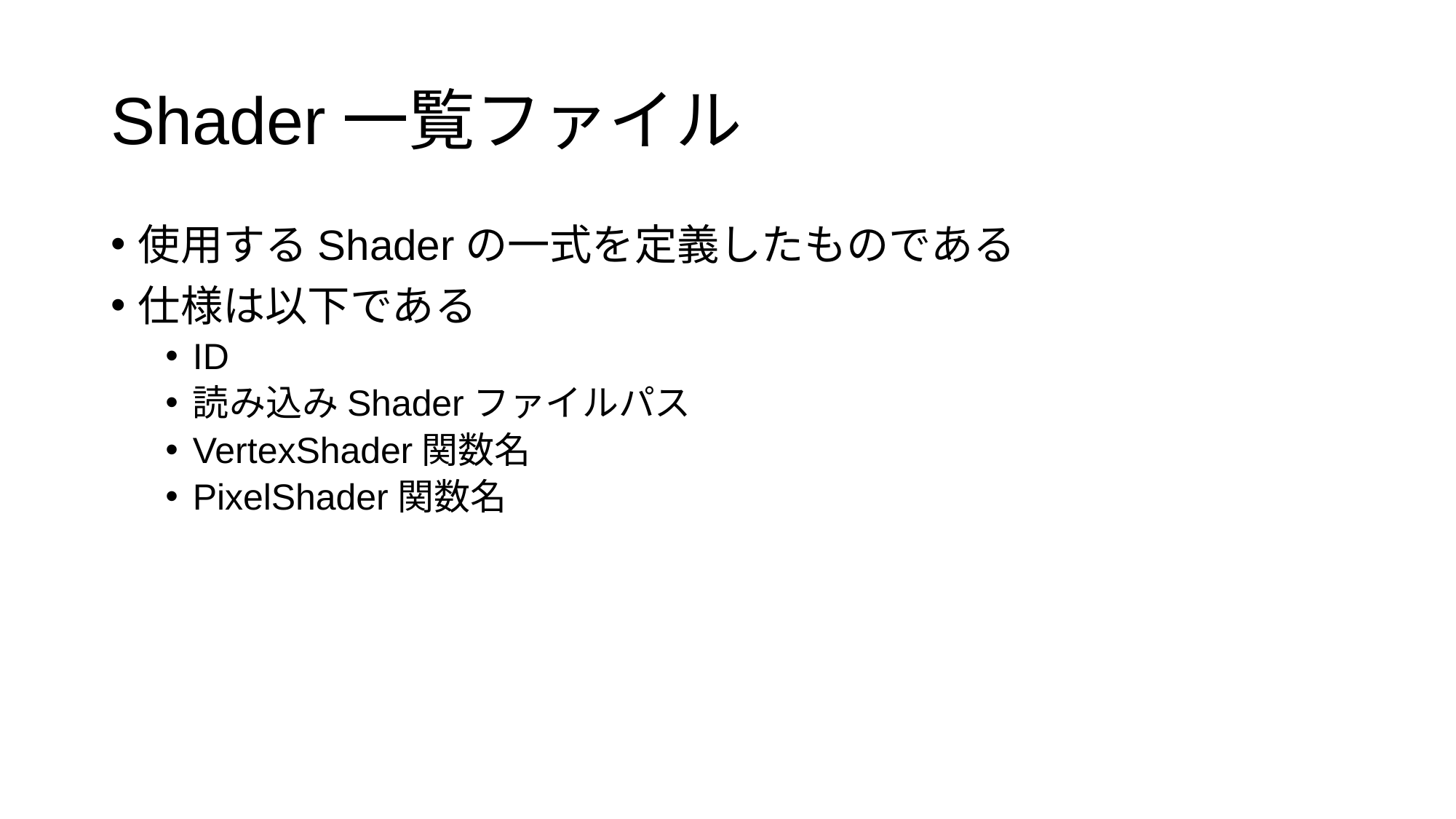

# Shader一覧ファイル
使用するShaderの一式を定義したものである
仕様は以下である
ID
読み込みShaderファイルパス
VertexShader関数名
PixelShader関数名